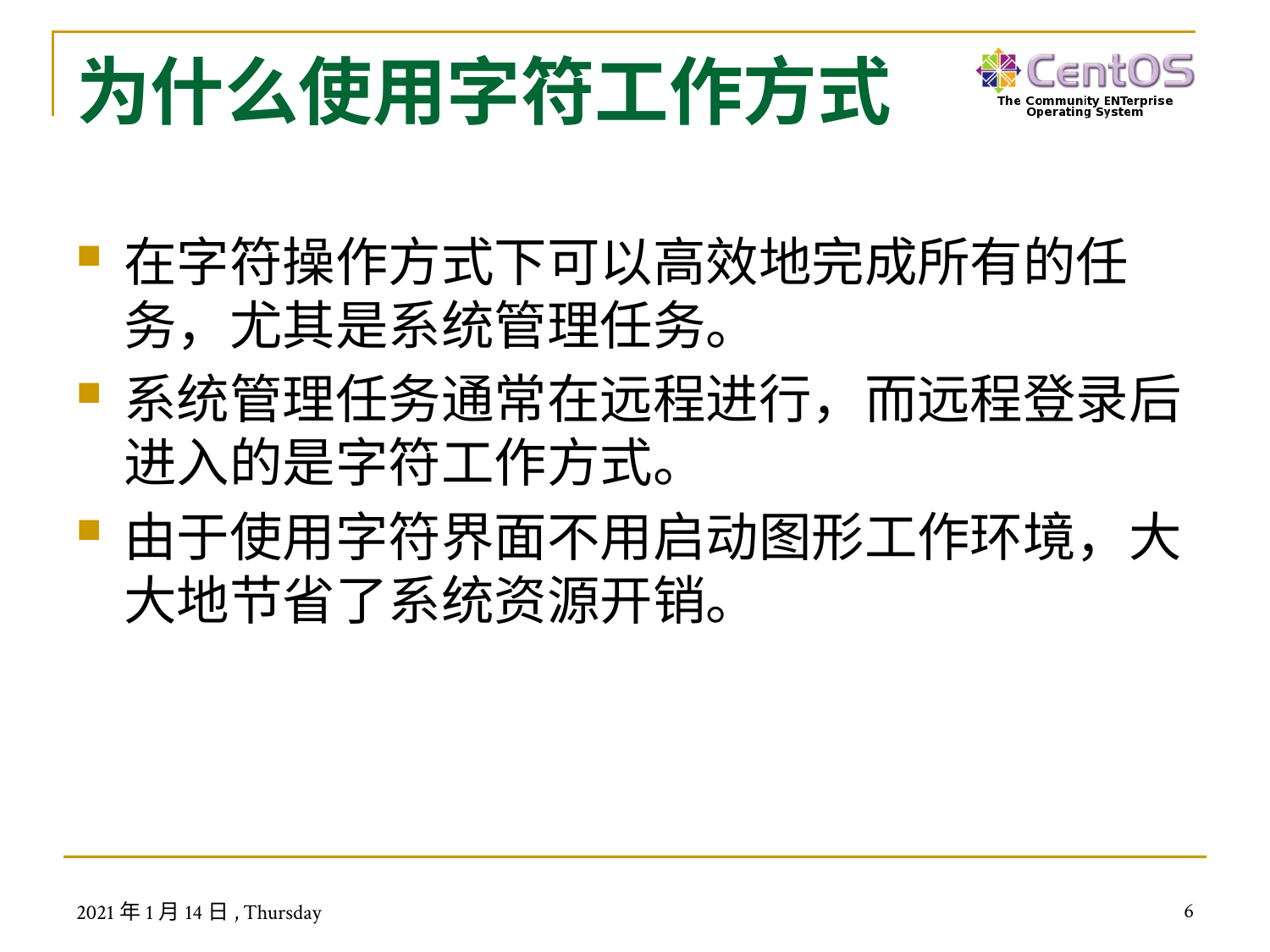

# 为什么使用字符工作方式
在字符操作方式下可以高效地完成所有的任务，尤其是系统管理任务。
系统管理任务通常在远程进行，而远程登录后进入的是字符工作方式。
由于使用字符界面不用启动图形工作环境，大大地节省了系统资源开销。
2021年1月14日, Thursday
6